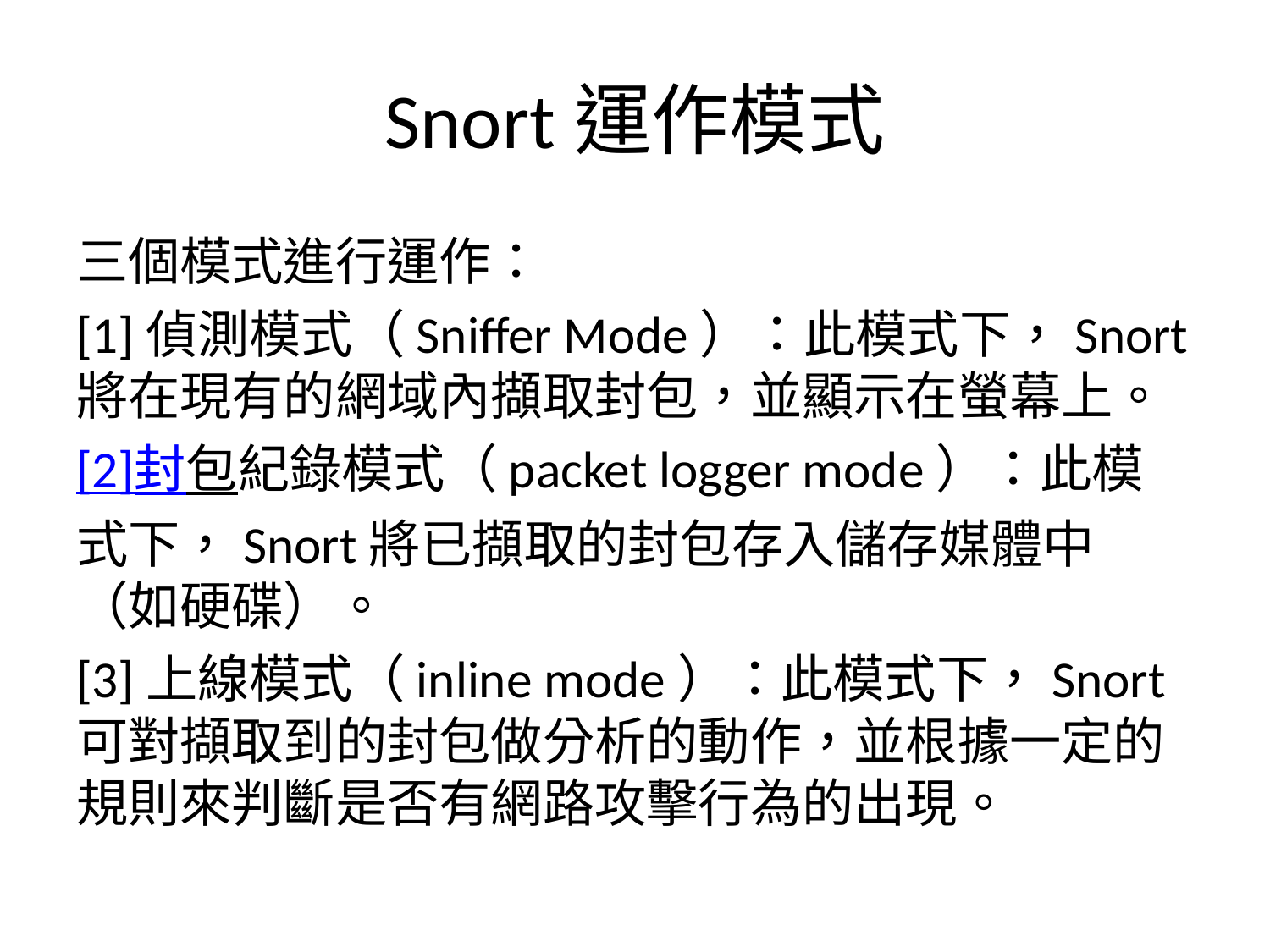

# Snort運作模式
三個模式進行運作：
[1]偵測模式（Sniffer Mode）：此模式下，Snort將在現有的網域內擷取封包，並顯示在螢幕上。
[2]封包紀錄模式（packet logger mode）：此模式下，Snort將已擷取的封包存入儲存媒體中（如硬碟）。
[3]上線模式（inline mode）：此模式下，Snort可對擷取到的封包做分析的動作，並根據一定的規則來判斷是否有網路攻擊行為的出現。